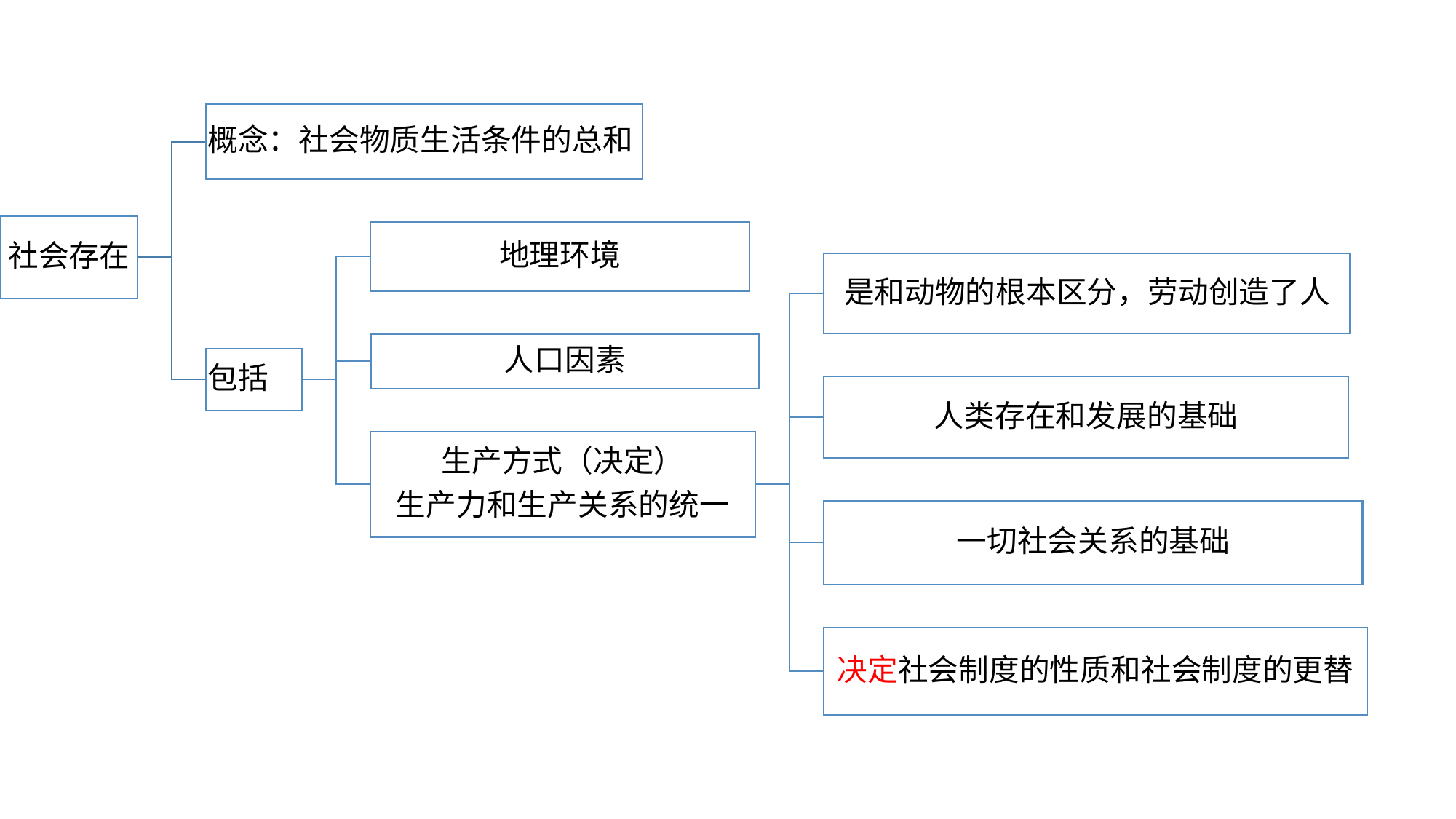

社会存在
概念：社会物质生活条件的总和
包括
地理环境
人口因素
生产方式（决定）
生产力和生产关系的统一
是和动物的根本区分，劳动创造了人
人类存在和发展的基础
一切社会关系的基础
决定社会制度的性质和社会制度的更替